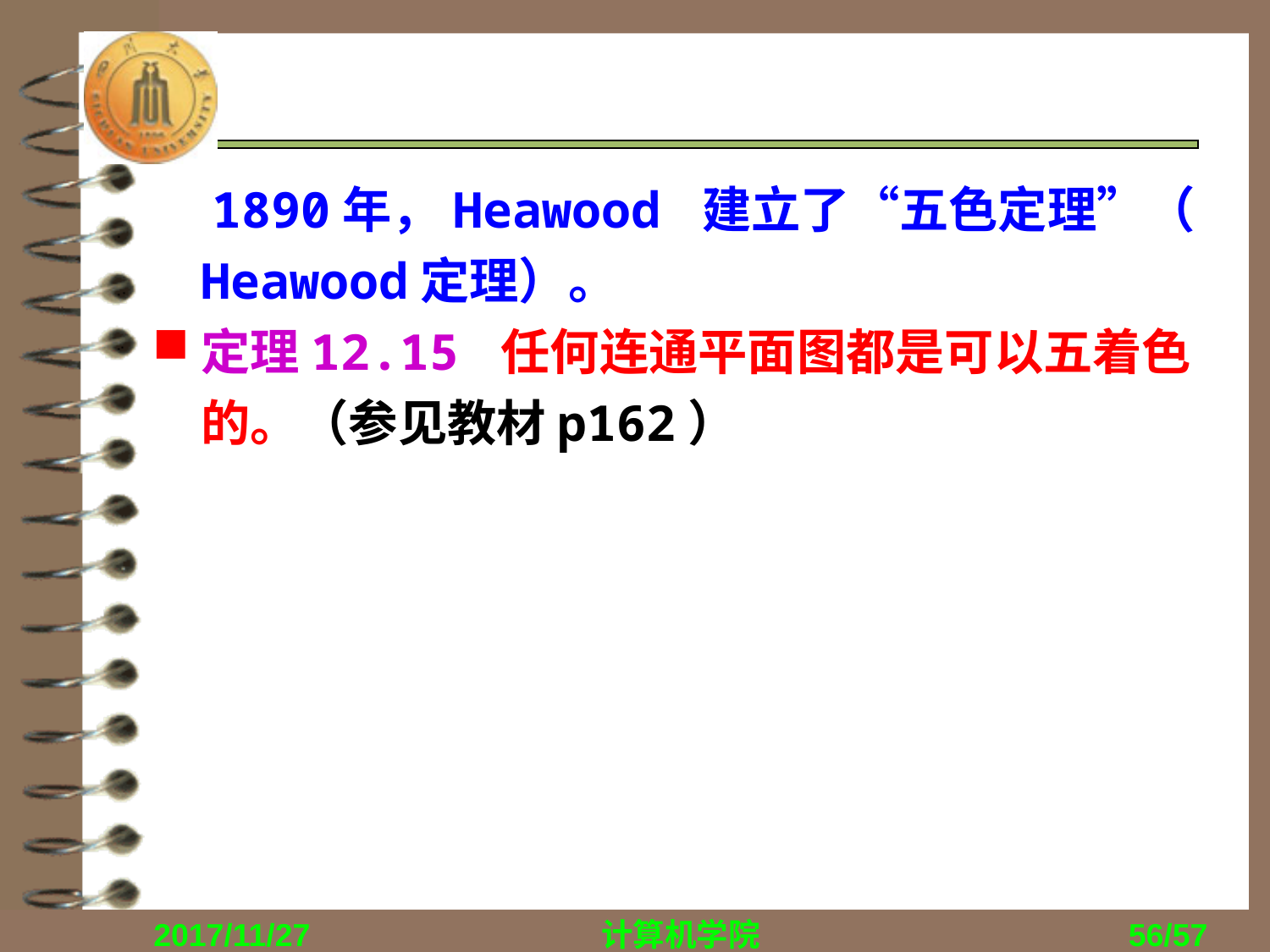

#
  1890年，Heawood 建立了“五色定理”（ Heawood定理）。
定理12.15 任何连通平面图都是可以五着色的。（参见教材p162）
2017/11/27
计算机学院
56/57